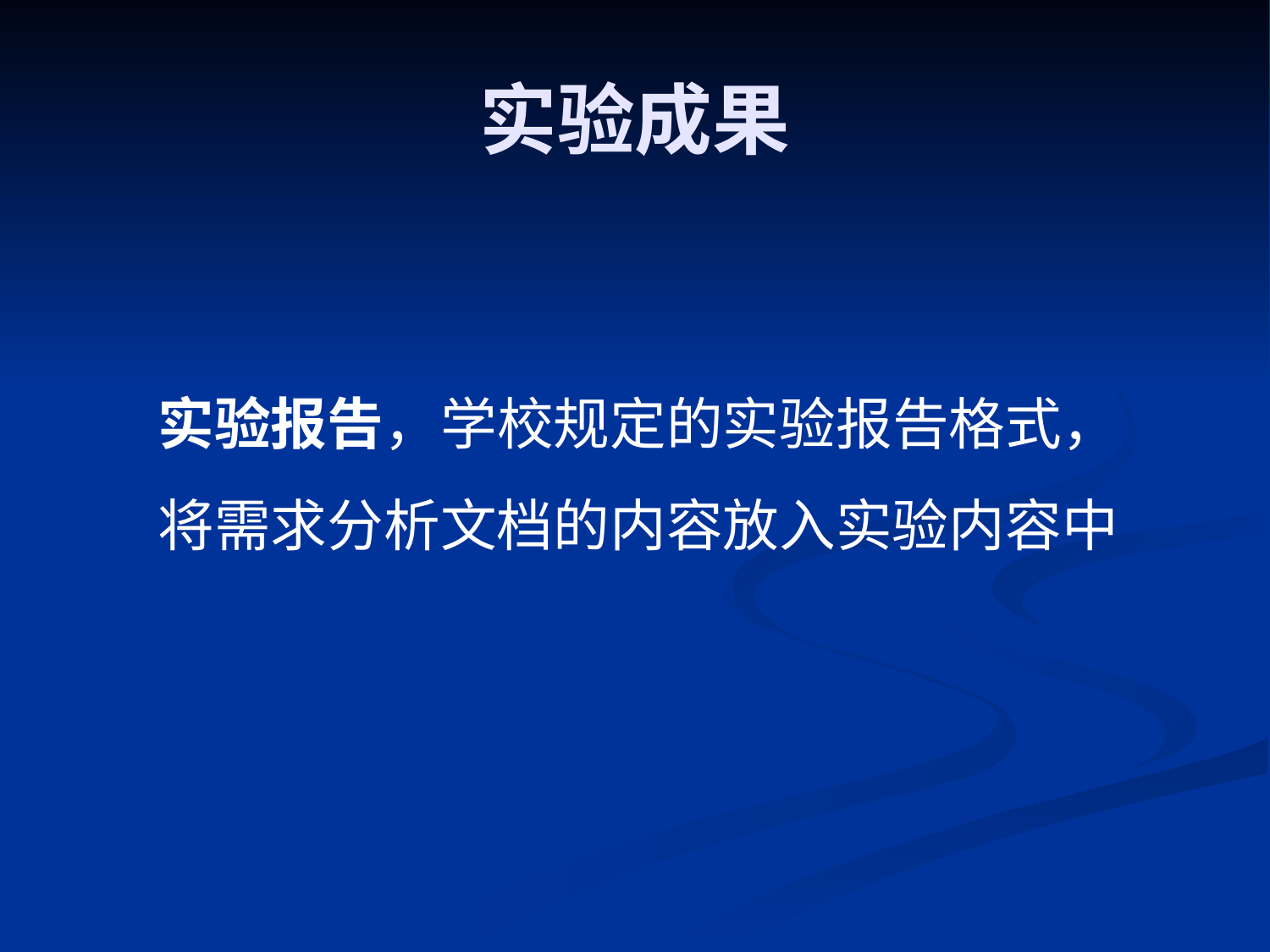

# 实验成果
实验报告，学校规定的实验报告格式，将需求分析文档的内容放入实验内容中